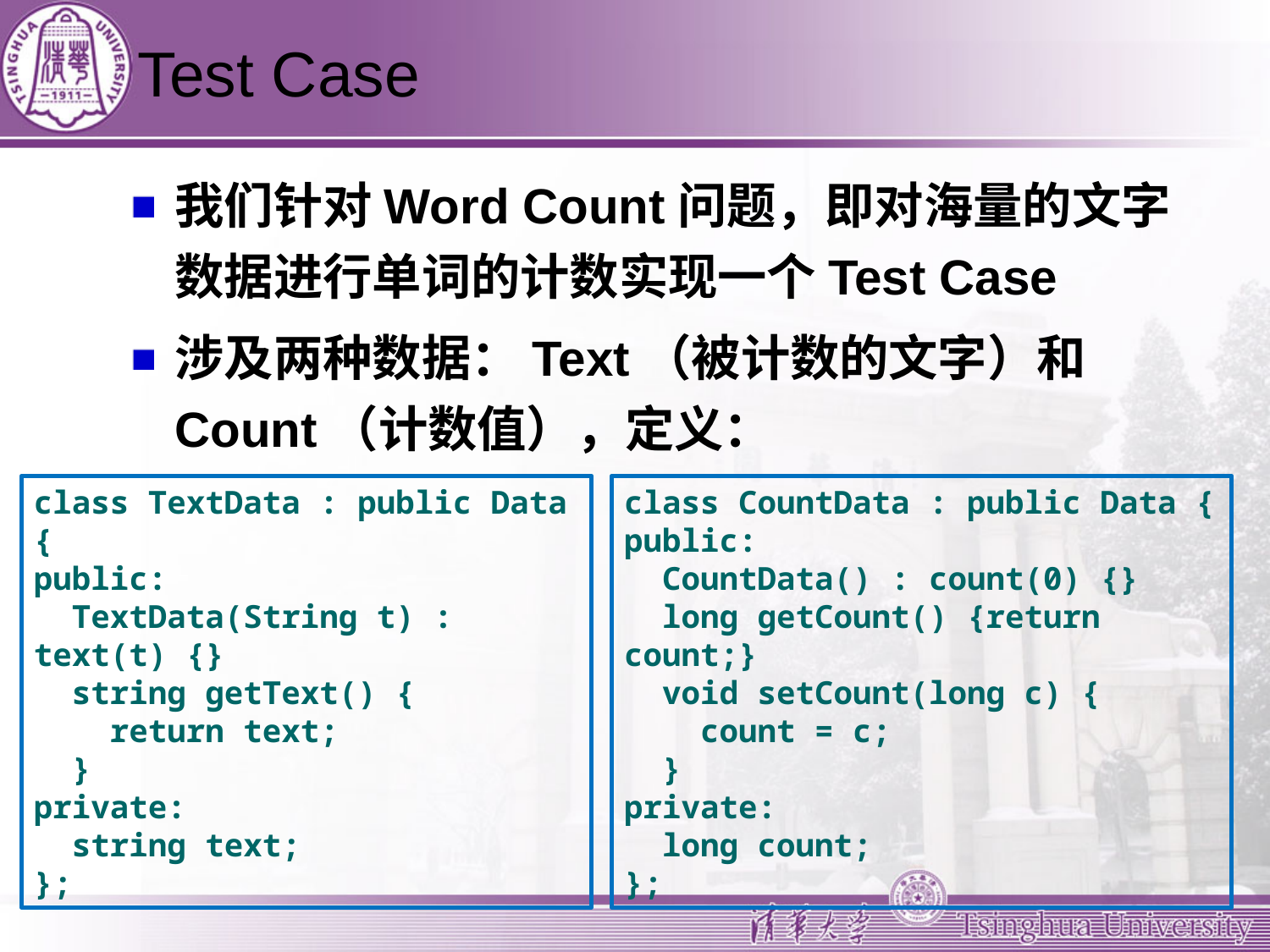

# Test Case
我们针对Word Count问题，即对海量的文字数据进行单词的计数实现一个Test Case
涉及两种数据：Text（被计数的文字）和Count（计数值），定义：
class TextData : public Data
{
public:
  TextData(String t) : text(t) {}
  string getText() {
    return text;
  }
private:
  string text;
};
class CountData : public Data {
public:
  CountData() : count(0) {}
  long getCount() {return count;}
  void setCount(long c) {
    count = c;
  }
private:
  long count;
};